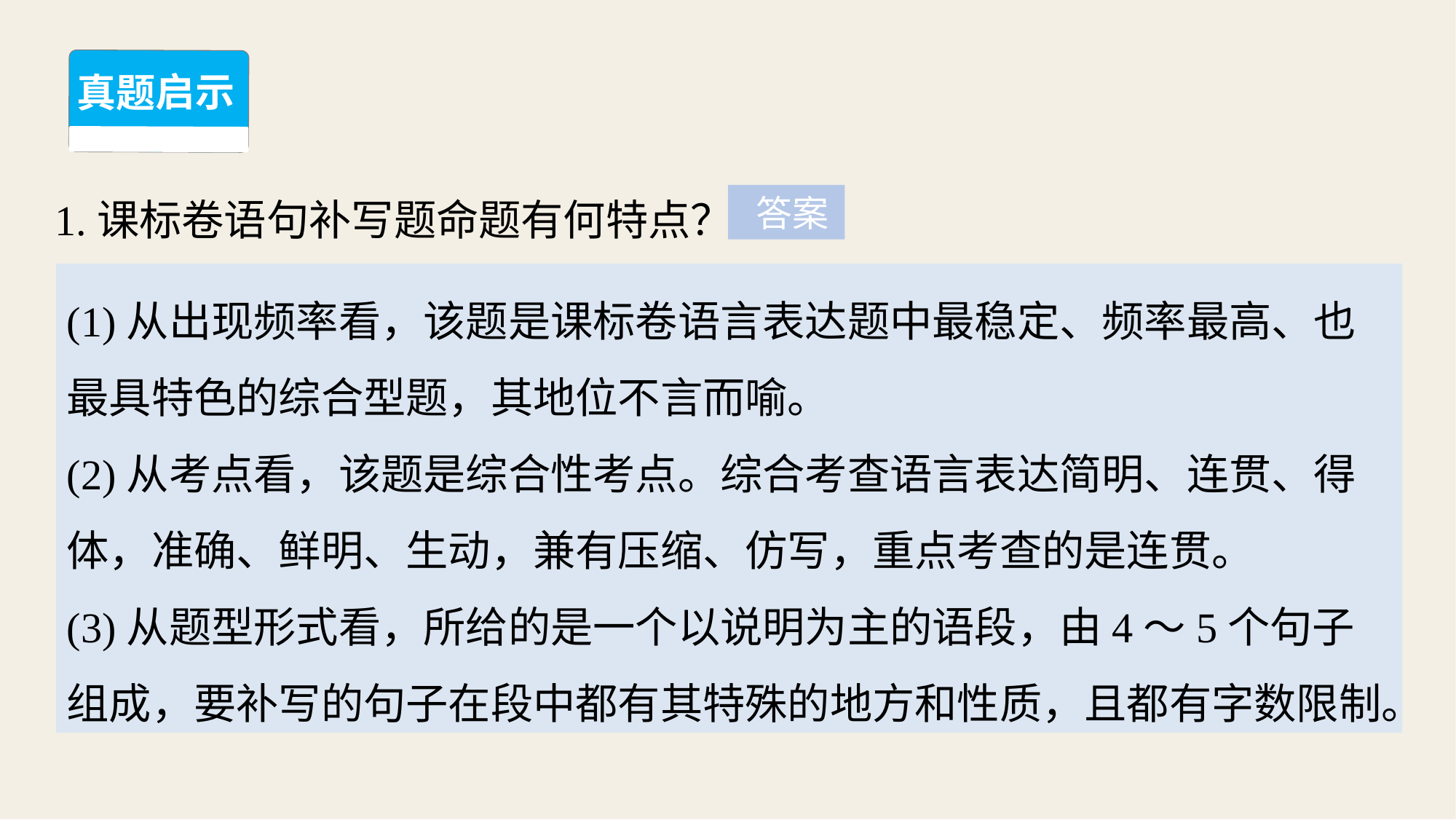

真题启示
1.课标卷语句补写题命题有何特点？
 答案
(1)从出现频率看，该题是课标卷语言表达题中最稳定、频率最高、也最具特色的综合型题，其地位不言而喻。
(2)从考点看，该题是综合性考点。综合考查语言表达简明、连贯、得体，准确、鲜明、生动，兼有压缩、仿写，重点考查的是连贯。
(3)从题型形式看，所给的是一个以说明为主的语段，由4～5个句子组成，要补写的句子在段中都有其特殊的地方和性质，且都有字数限制。